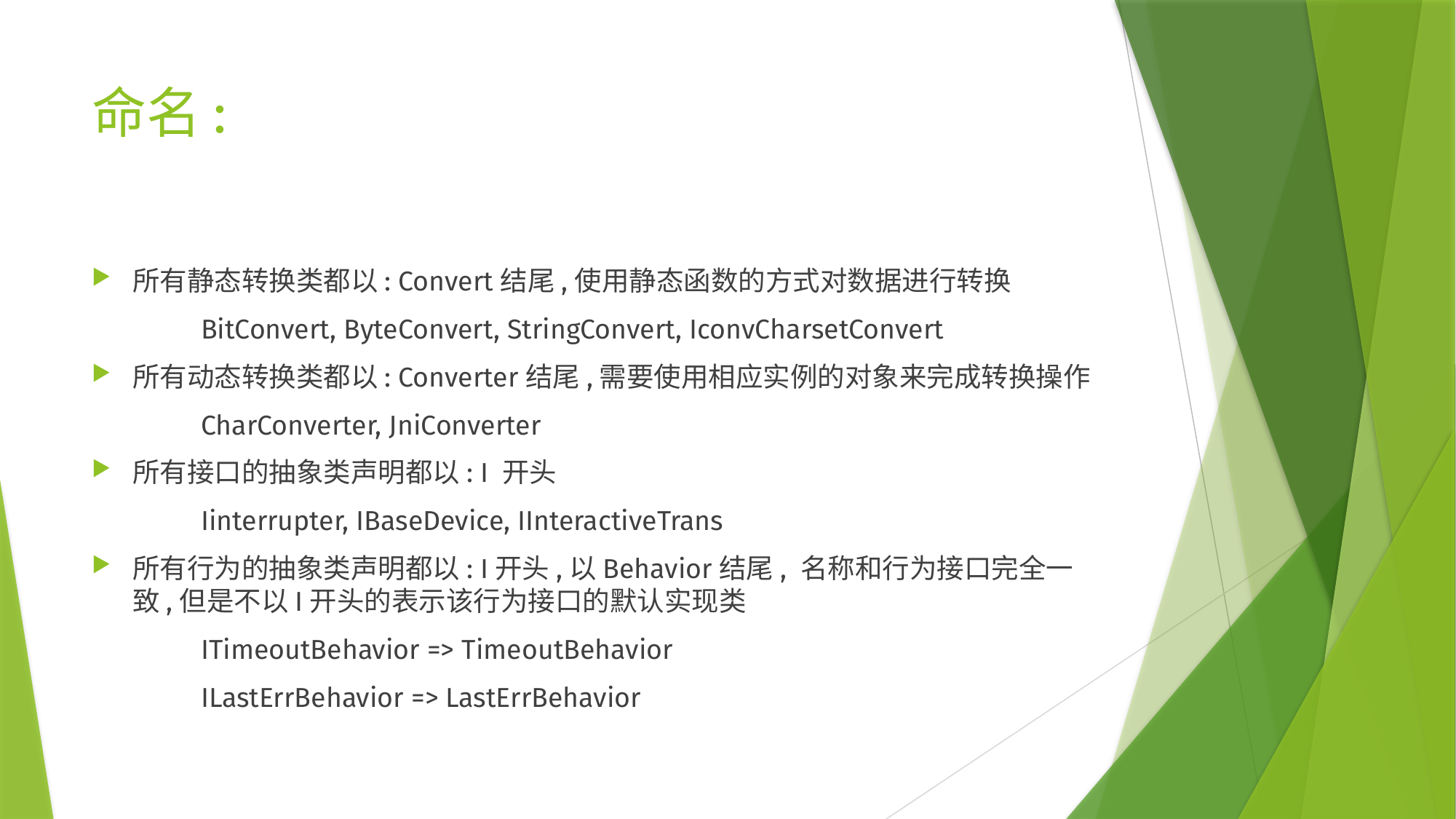

# 命名:
所有静态转换类都以: Convert结尾,使用静态函数的方式对数据进行转换
	BitConvert, ByteConvert, StringConvert, IconvCharsetConvert
所有动态转换类都以: Converter结尾,需要使用相应实例的对象来完成转换操作
	CharConverter, JniConverter
所有接口的抽象类声明都以: I 开头
	Iinterrupter, IBaseDevice, IInteractiveTrans
所有行为的抽象类声明都以: I开头,以Behavior结尾, 名称和行为接口完全一致,但是不以I开头的表示该行为接口的默认实现类
	ITimeoutBehavior => TimeoutBehavior
	ILastErrBehavior => LastErrBehavior